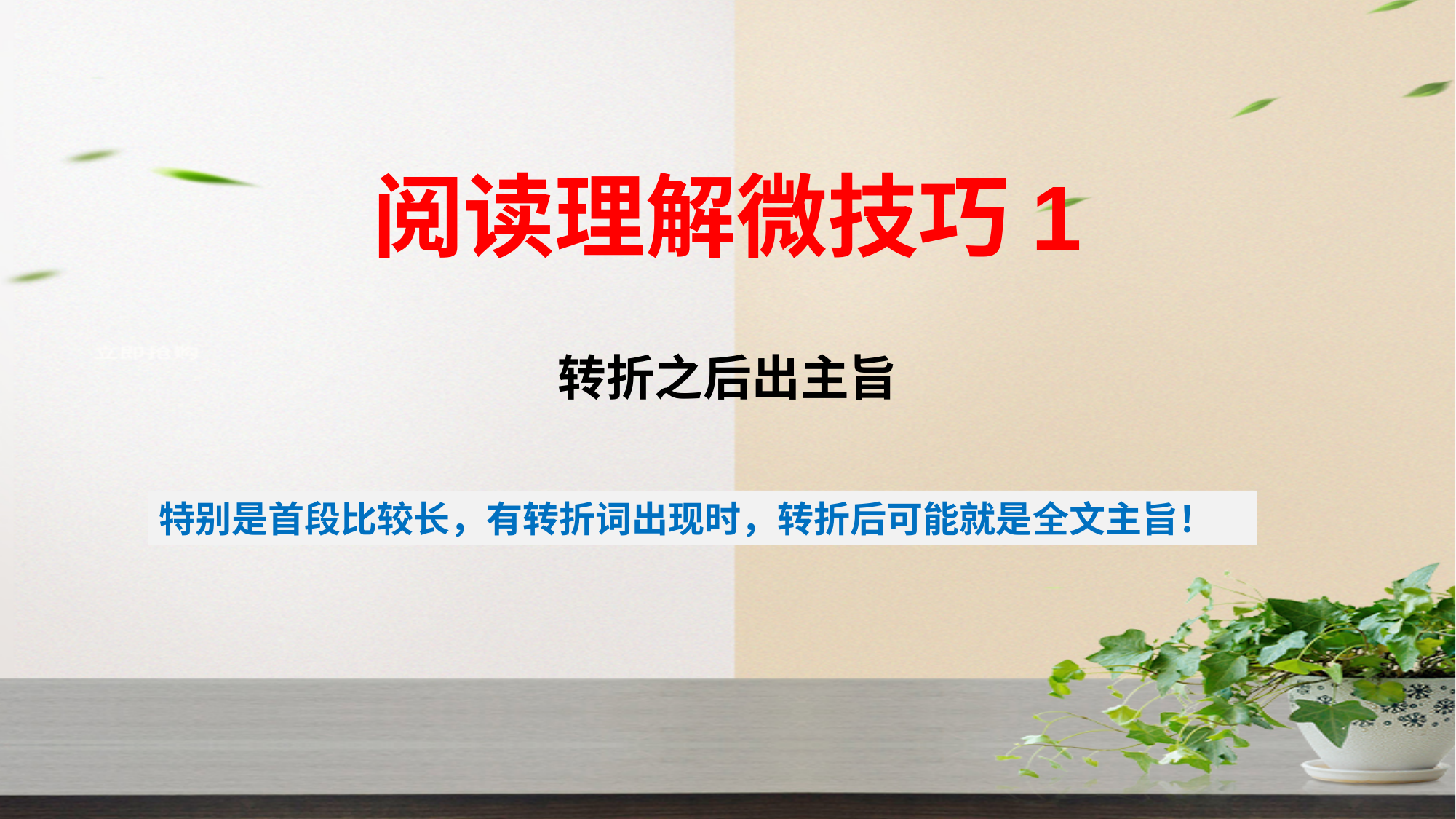

# 阅读理解微技巧1
转折之后出主旨
特别是首段比较长，有转折词出现时，转折后可能就是全文主旨！